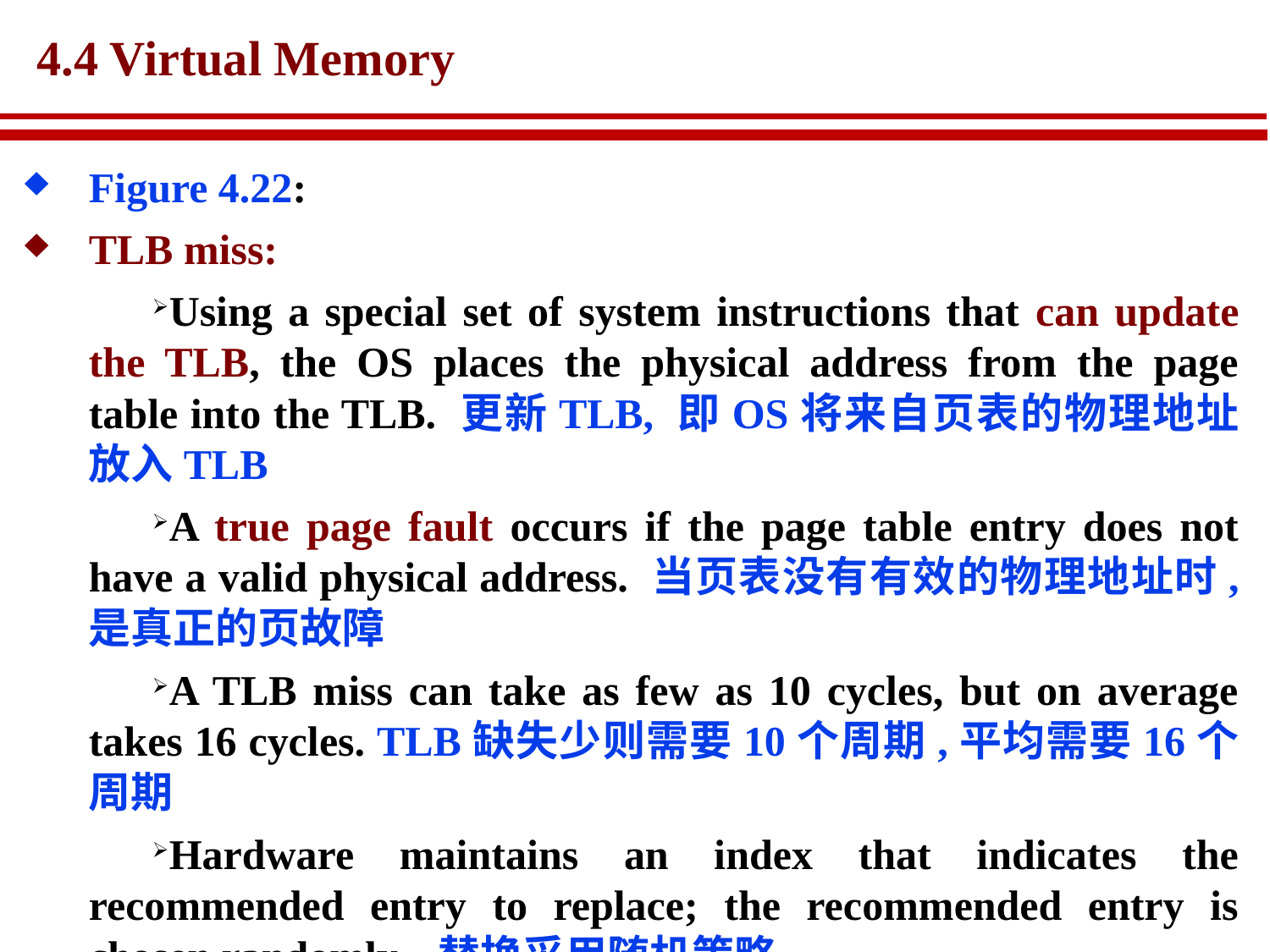

# 4.4 Virtual Memory
Figure 4.22:
TLB miss:
Using a special set of system instructions that can update the TLB, the OS places the physical address from the page table into the TLB. 更新TLB, 即OS将来自页表的物理地址放入TLB
A true page fault occurs if the page table entry does not have a valid physical address. 当页表没有有效的物理地址时, 是真正的页故障
A TLB miss can take as few as 10 cycles, but on average takes 16 cycles. TLB缺失少则需要10个周期,平均需要16个周期
Hardware maintains an index that indicates the recommended entry to replace; the recommended entry is chosen randomly.  替换采用随机策略